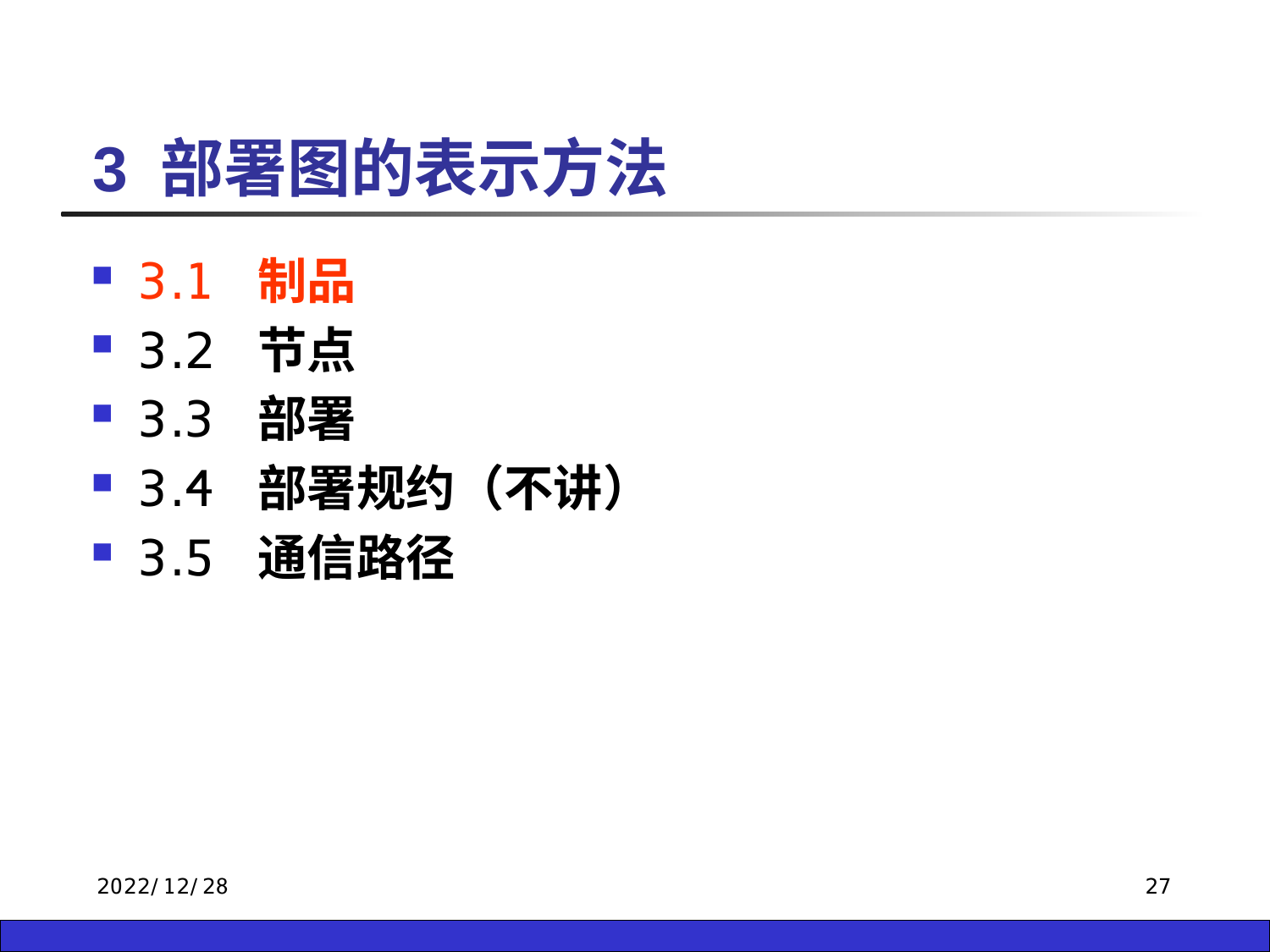

3 部署图的表示方法
3.1  制品
3.2  节点
3.3  部署
3.4  部署规约（不讲）
3.5  通信路径

2022/12/28
27